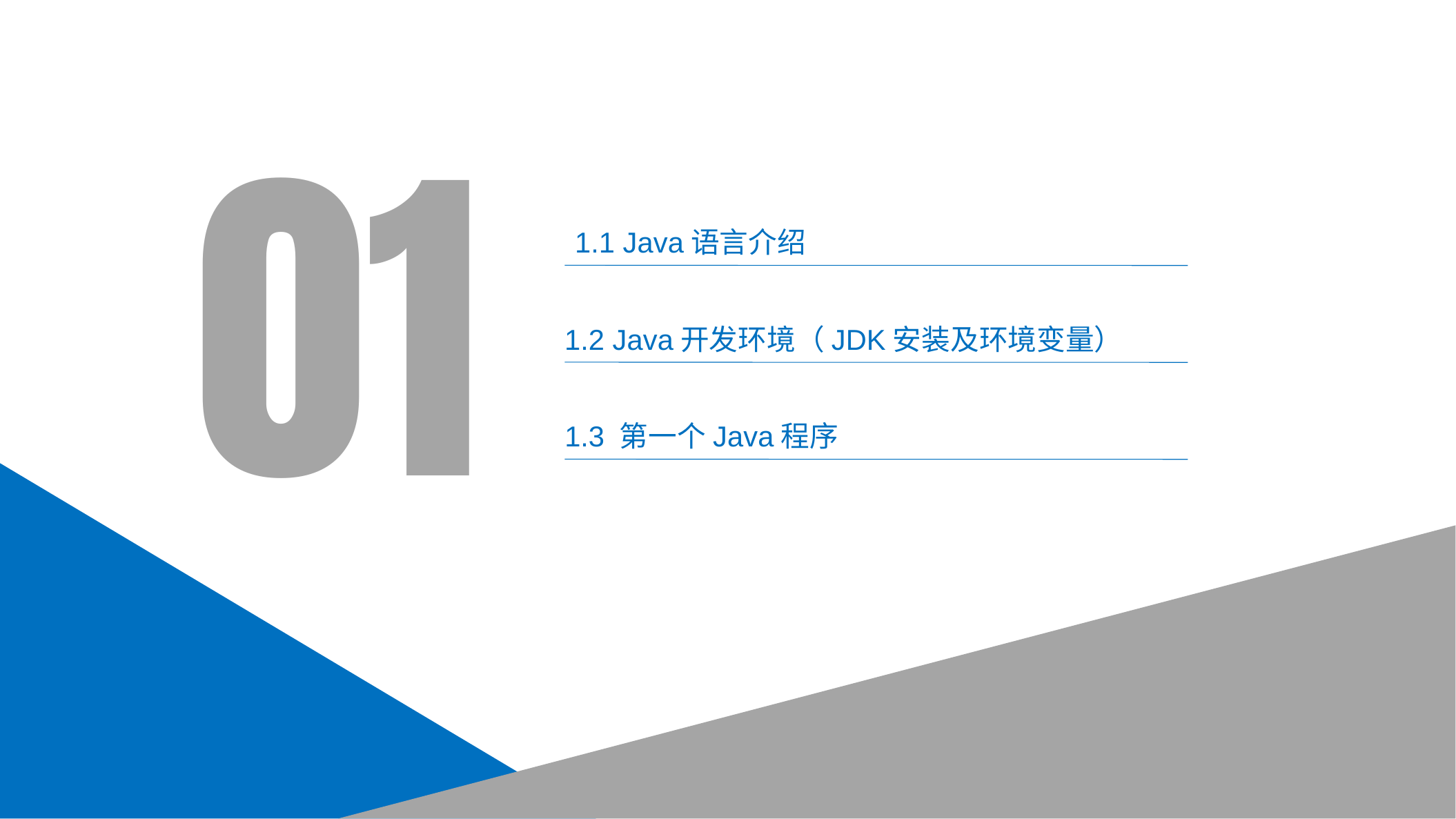

01
1.1 Java语言介绍

1.2 Java开发环境（JDK安装及环境变量）

1.3 第一个Java程序